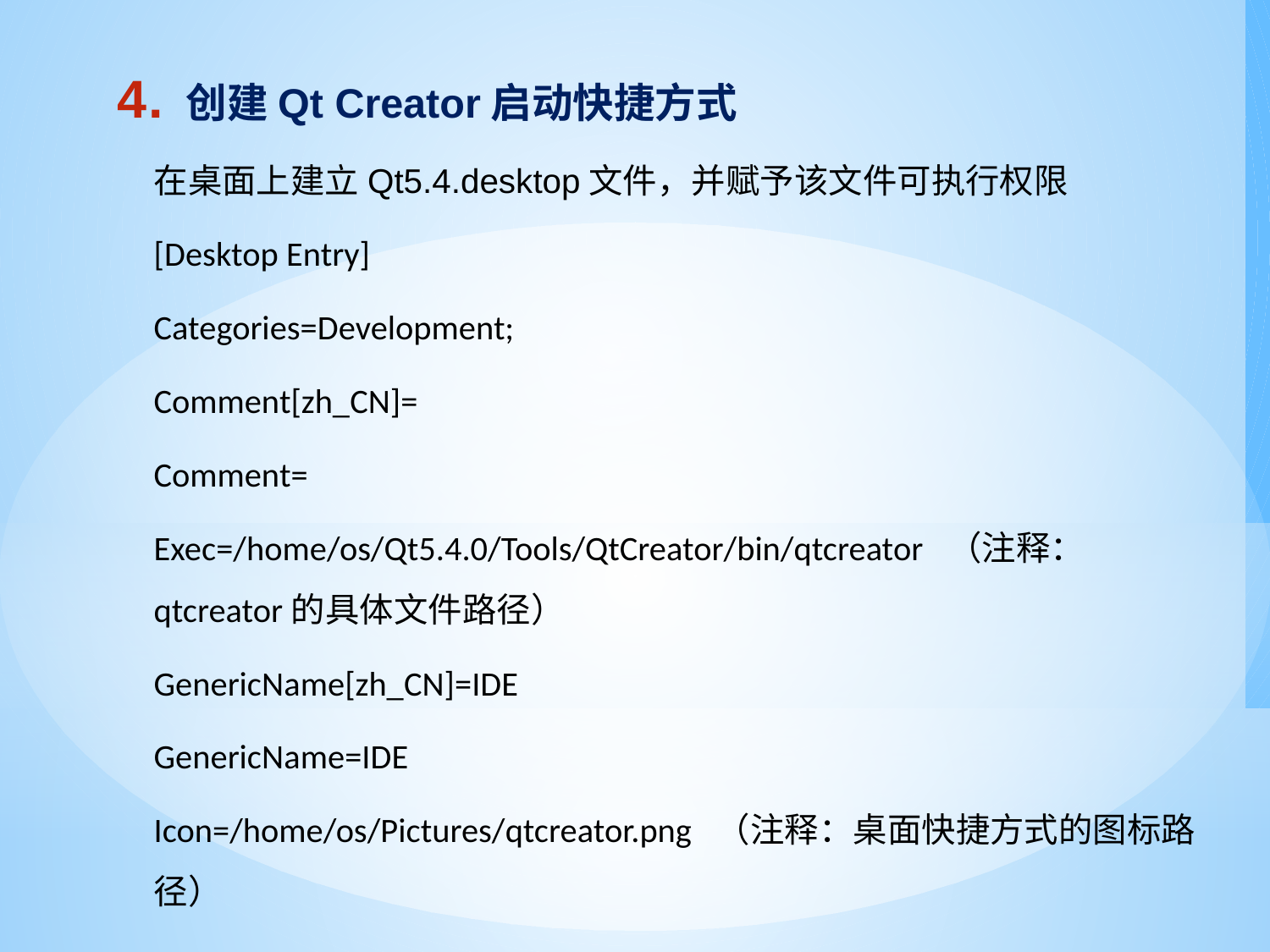

创建Qt Creator启动快捷方式
在桌面上建立Qt5.4.desktop文件，并赋予该文件可执行权限
[Desktop Entry]
Categories=Development;
Comment[zh_CN]=
Comment=
Exec=/home/os/Qt5.4.0/Tools/QtCreator/bin/qtcreator  （注释：qtcreator的具体文件路径）
GenericName[zh_CN]=IDE
GenericName=IDE
Icon=/home/os/Pictures/qtcreator.png  （注释：桌面快捷方式的图标路径）